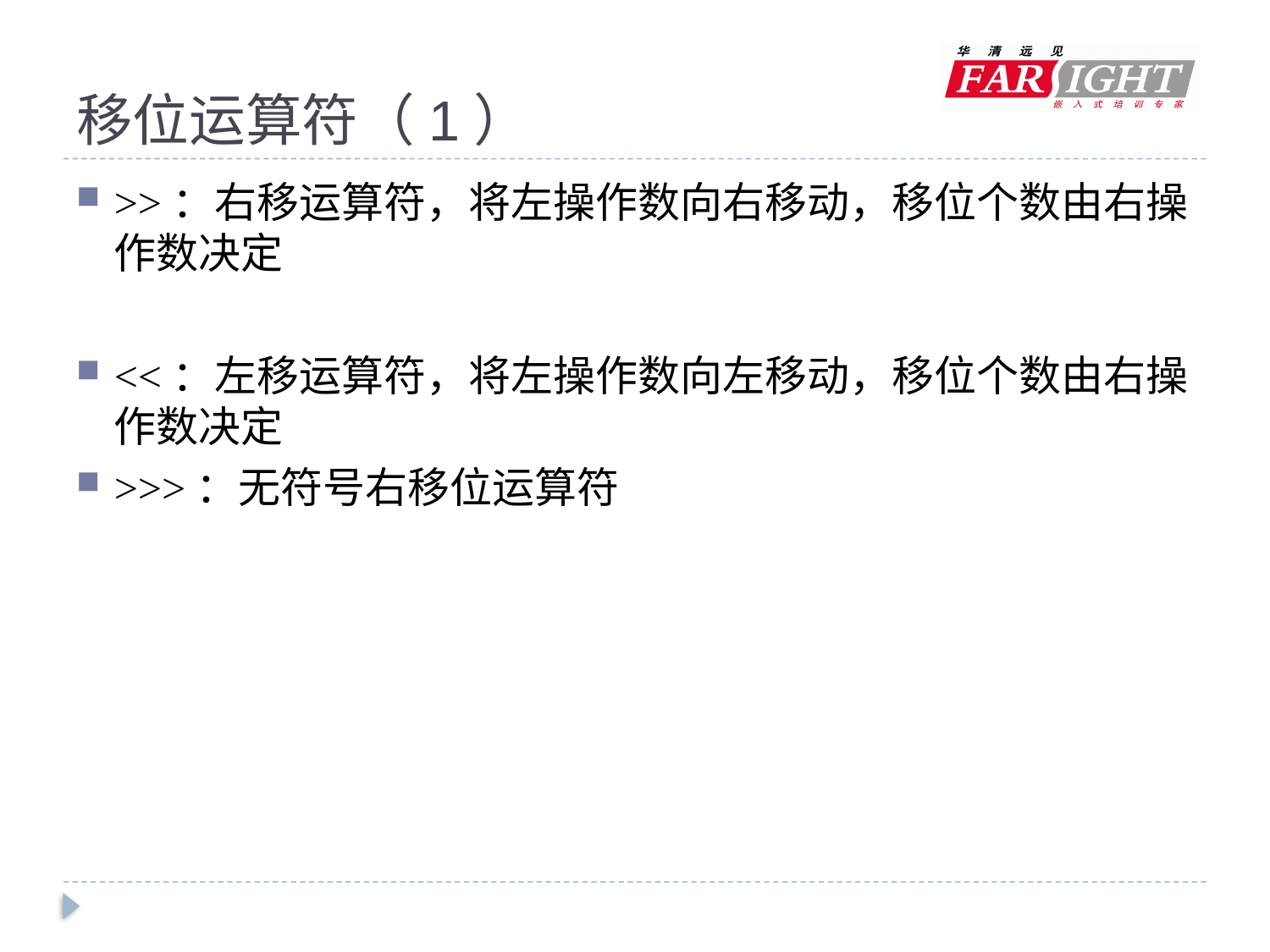

# 移位运算符（1）
>>：右移运算符，将左操作数向右移动，移位个数由右操作数决定

<<：左移运算符，将左操作数向左移动，移位个数由右操作数决定
>>>：无符号右移位运算符